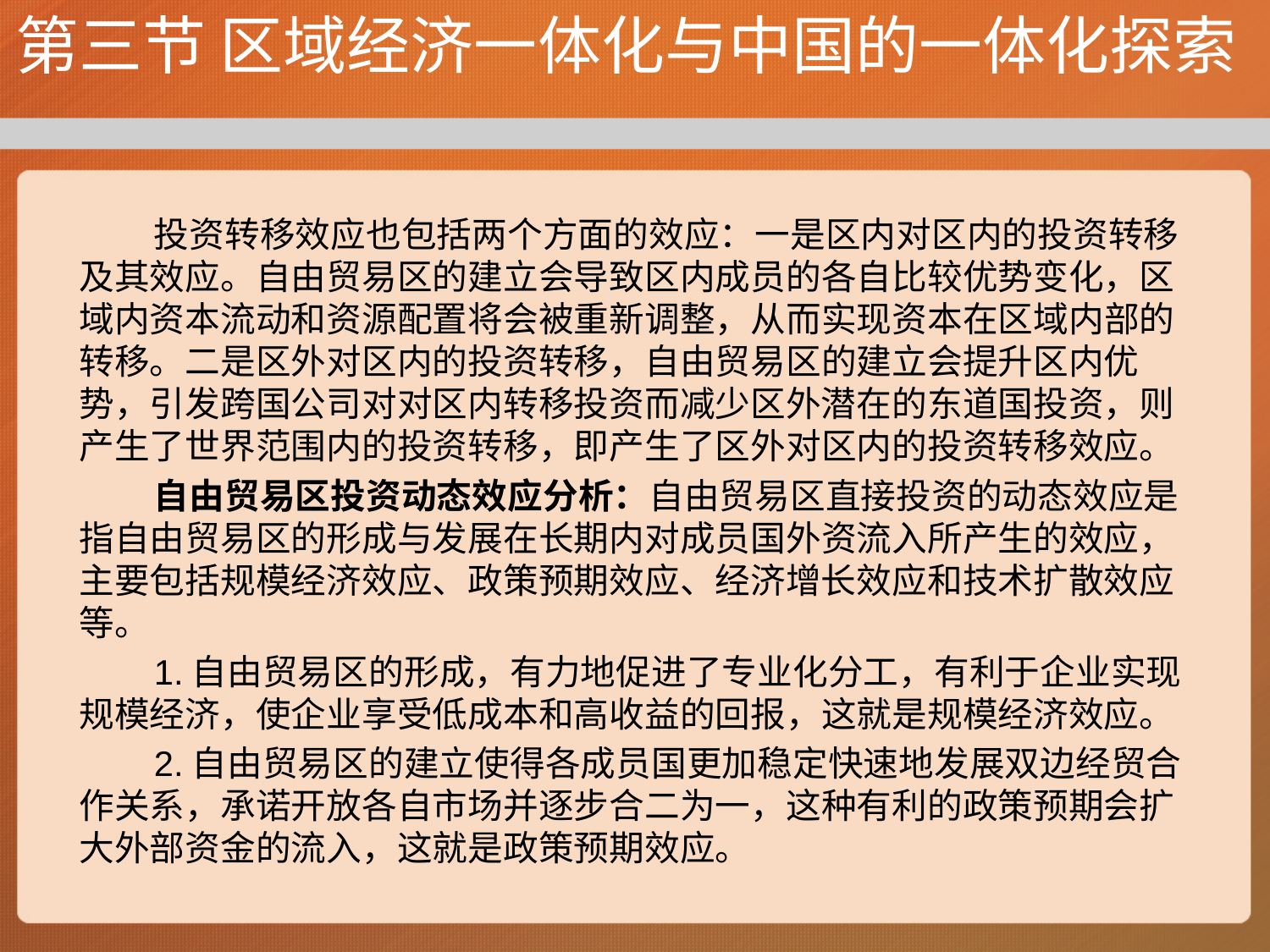

# 第三节 区域经济一体化与中国的一体化探索
投资转移效应也包括两个方面的效应：一是区内对区内的投资转移及其效应。自由贸易区的建立会导致区内成员的各自比较优势变化，区域内资本流动和资源配置将会被重新调整，从而实现资本在区域内部的转移。二是区外对区内的投资转移，自由贸易区的建立会提升区内优势，引发跨国公司对对区内转移投资而减少区外潜在的东道国投资，则产生了世界范围内的投资转移，即产生了区外对区内的投资转移效应。
自由贸易区投资动态效应分析：自由贸易区直接投资的动态效应是指自由贸易区的形成与发展在长期内对成员国外资流入所产生的效应，主要包括规模经济效应、政策预期效应、经济增长效应和技术扩散效应等。
1.自由贸易区的形成，有力地促进了专业化分工，有利于企业实现规模经济，使企业享受低成本和高收益的回报，这就是规模经济效应。
2.自由贸易区的建立使得各成员国更加稳定快速地发展双边经贸合作关系，承诺开放各自市场并逐步合二为一，这种有利的政策预期会扩大外部资金的流入，这就是政策预期效应。